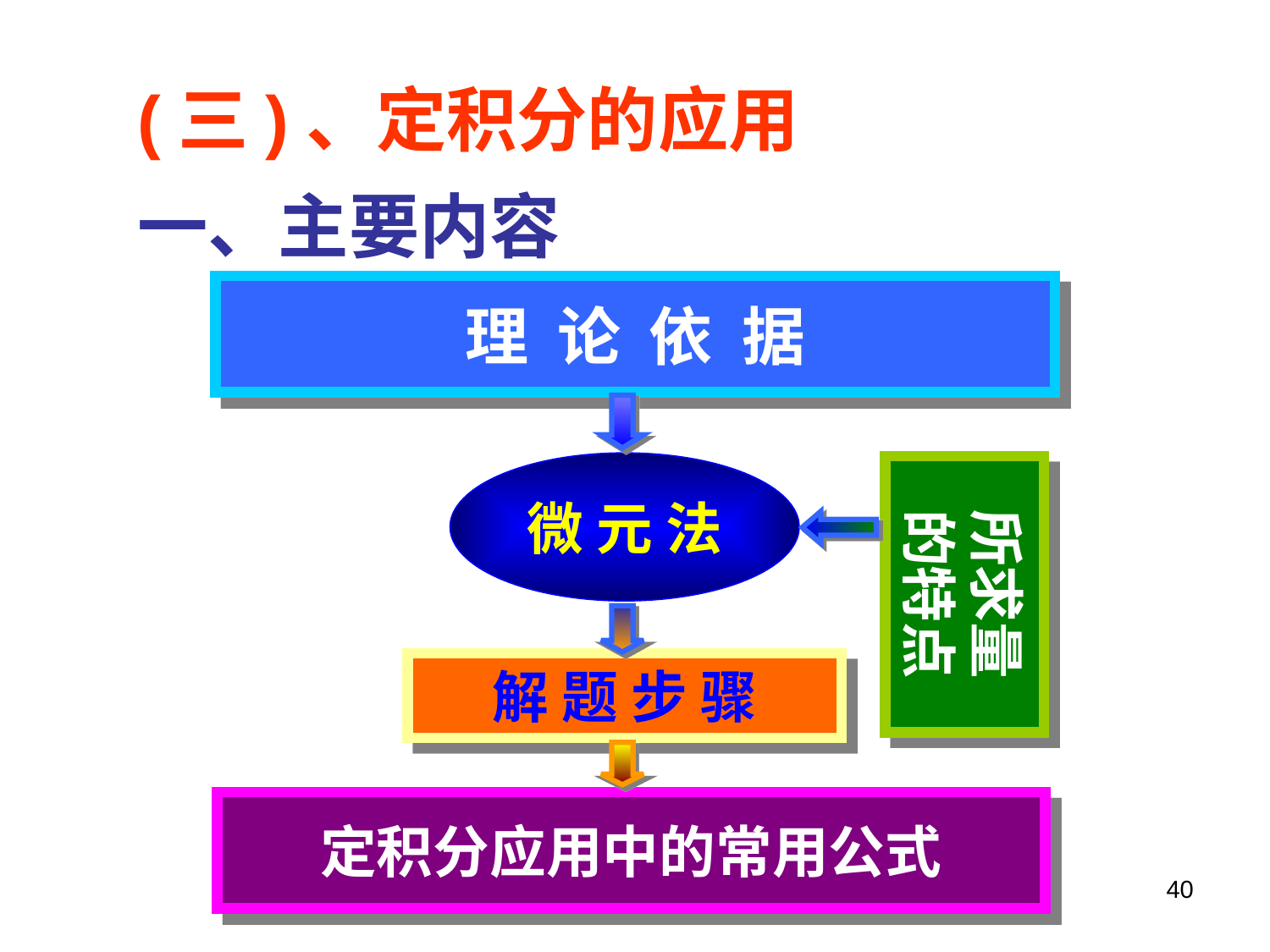

(三)、定积分的应用
一、主要内容
理  论  依  据

微 元 法
所求量
的特点

解 题 步 骤

定积分应用中的常用公式
40